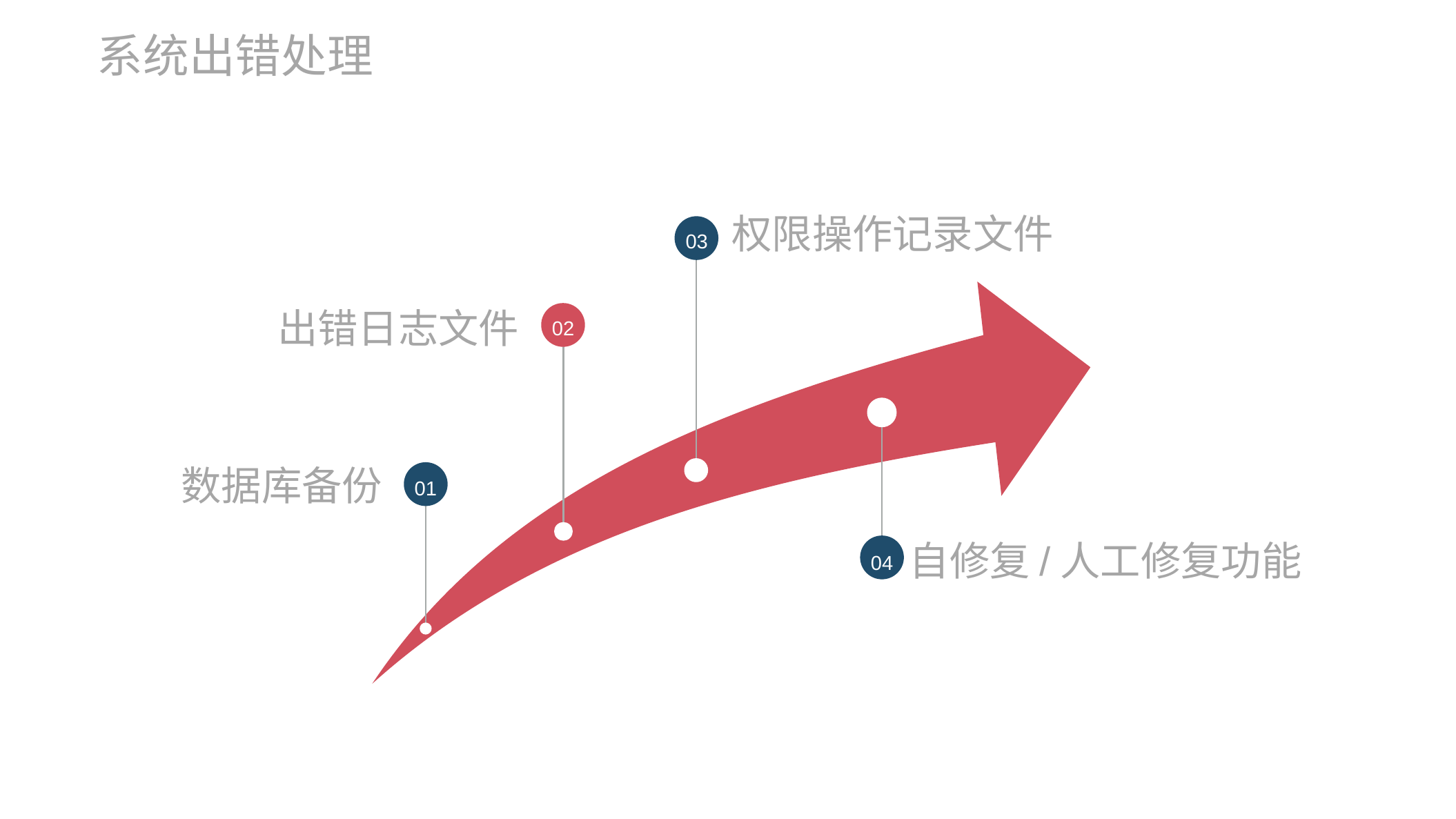

系统出错处理
权限操作记录文件

03

出错日志文件

02

输入本

数据库备份

01

自修复/人工修复功能

04